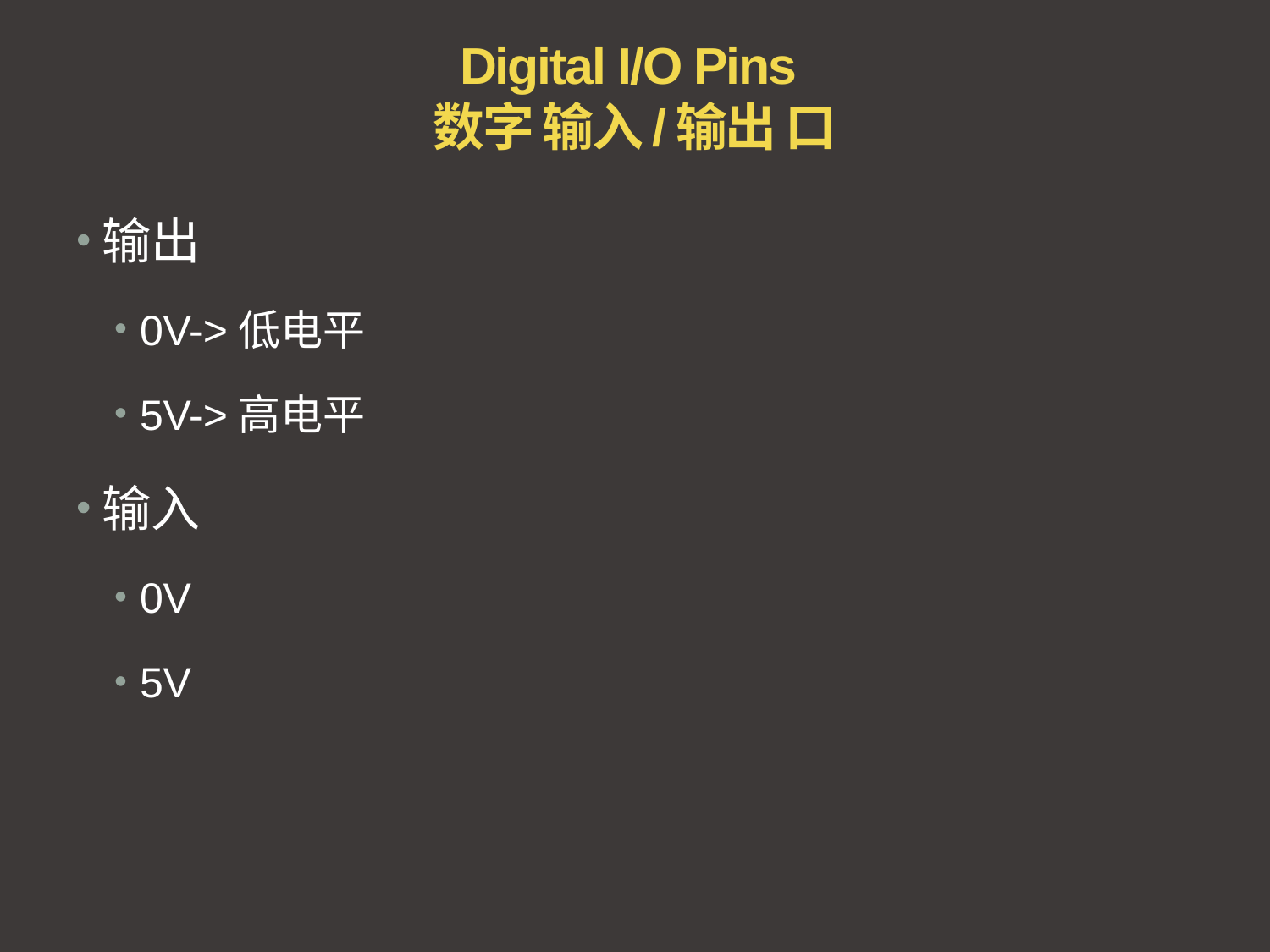

# Digital I/O Pins 数字 输入/输出 口
输出
0V->低电平
5V->高电平
输入
0V
5V